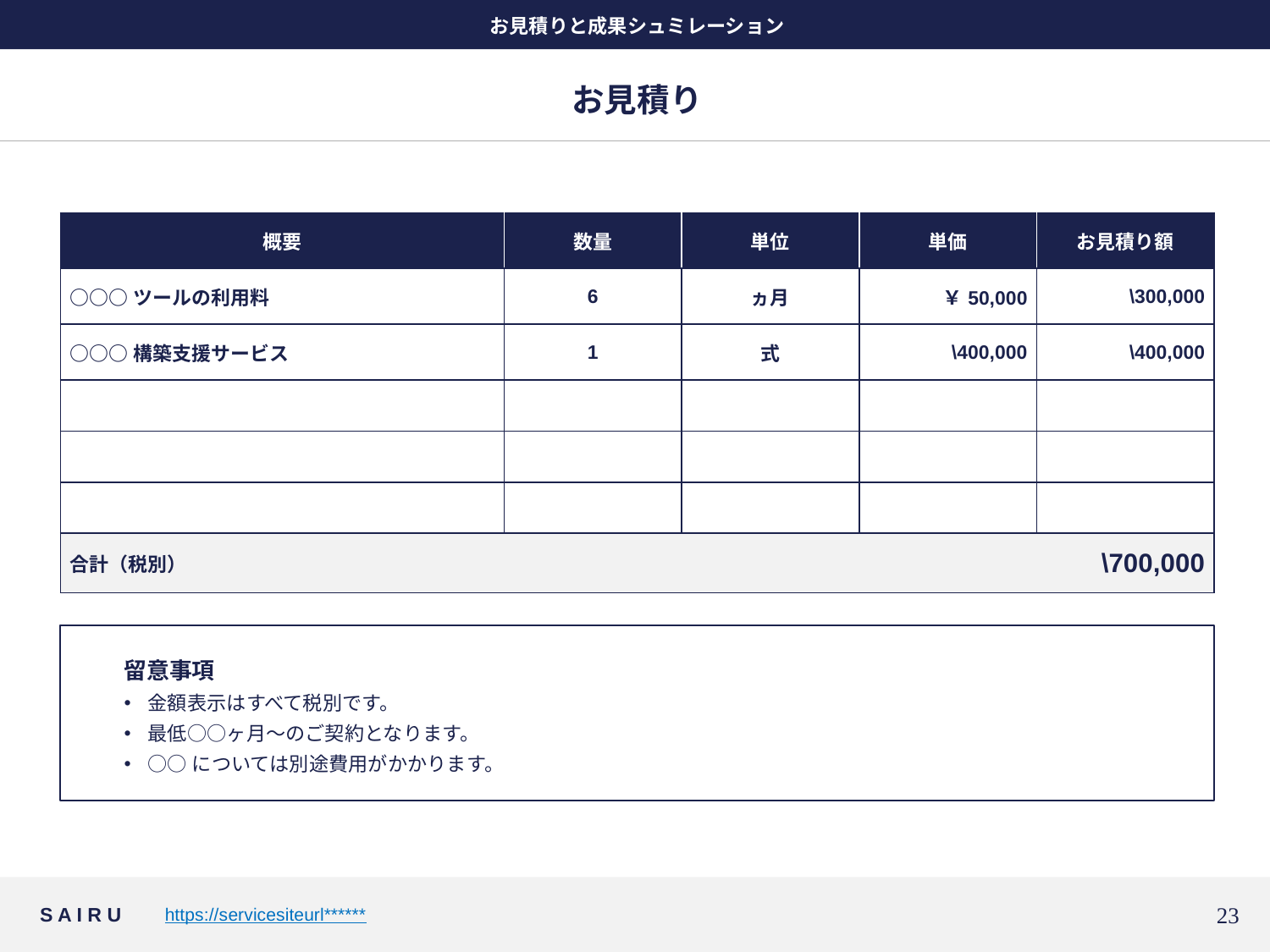

お見積りと成果シュミレーション
# お見積り
| 概要 | 数量 | 単位 | 単価 | お見積り額 |
| --- | --- | --- | --- | --- |
| ○○○ツールの利用料 | 6 | ヵ月 | ￥50,000 | \300,000 |
| ○○○構築支援サービス | 1 | 式 | \400,000 | \400,000 |
|  |  |  |  |  |
|  |  |  |  |  |
|  |  |  |  |  |
| 合計（税別） |  |  |  | \700,000 |

留意事項
金額表示はすべて税別です。
最低○○ヶ月～のご契約となります。
○○については別途費用がかかります。
23